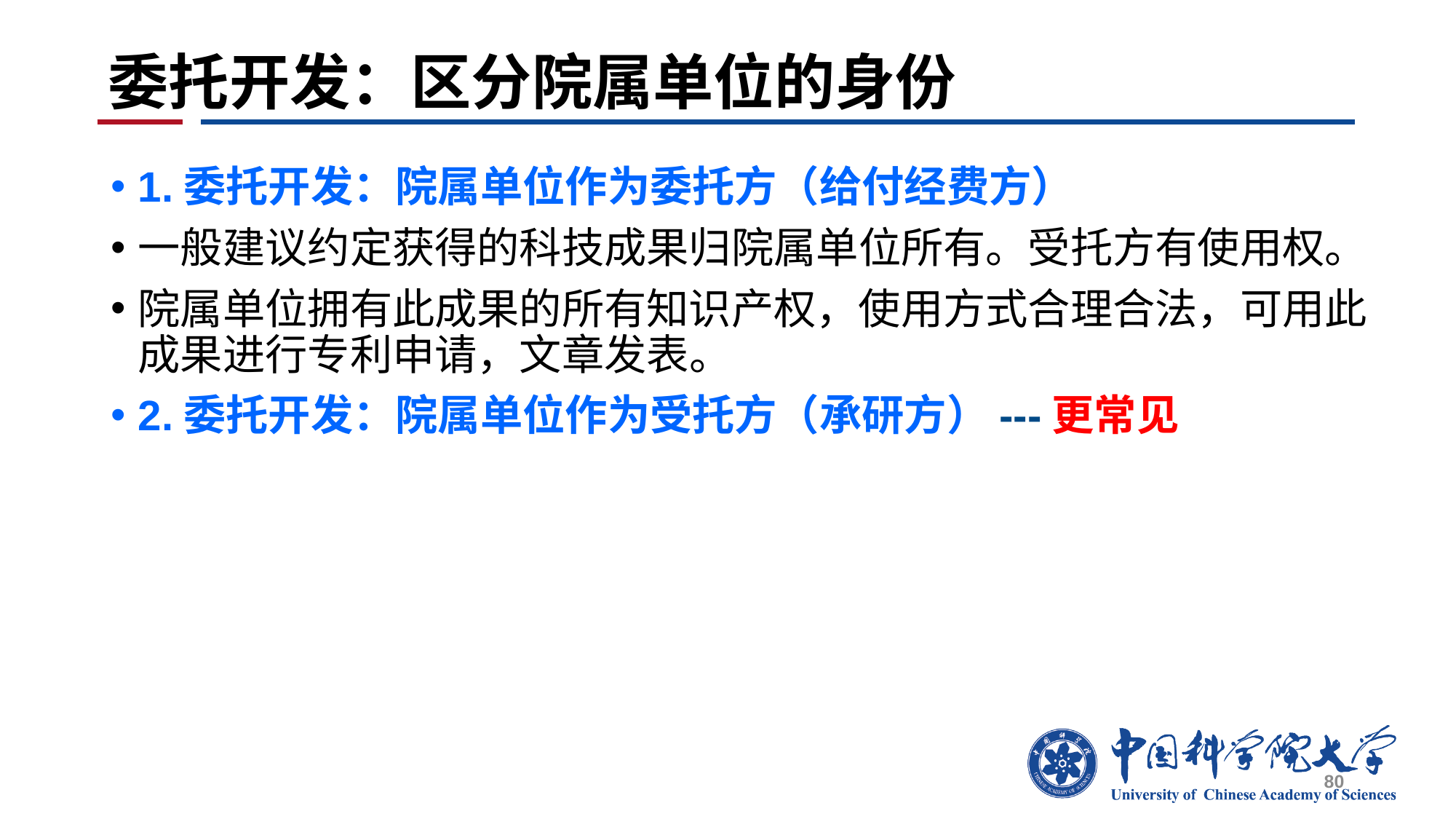

# 委托开发：区分院属单位的身份
1.委托开发：院属单位作为委托方（给付经费方）
一般建议约定获得的科技成果归院属单位所有。受托方有使用权。
院属单位拥有此成果的所有知识产权，使用方式合理合法，可用此成果进行专利申请，文章发表。
2.委托开发：院属单位作为受托方（承研方）---更常见

80